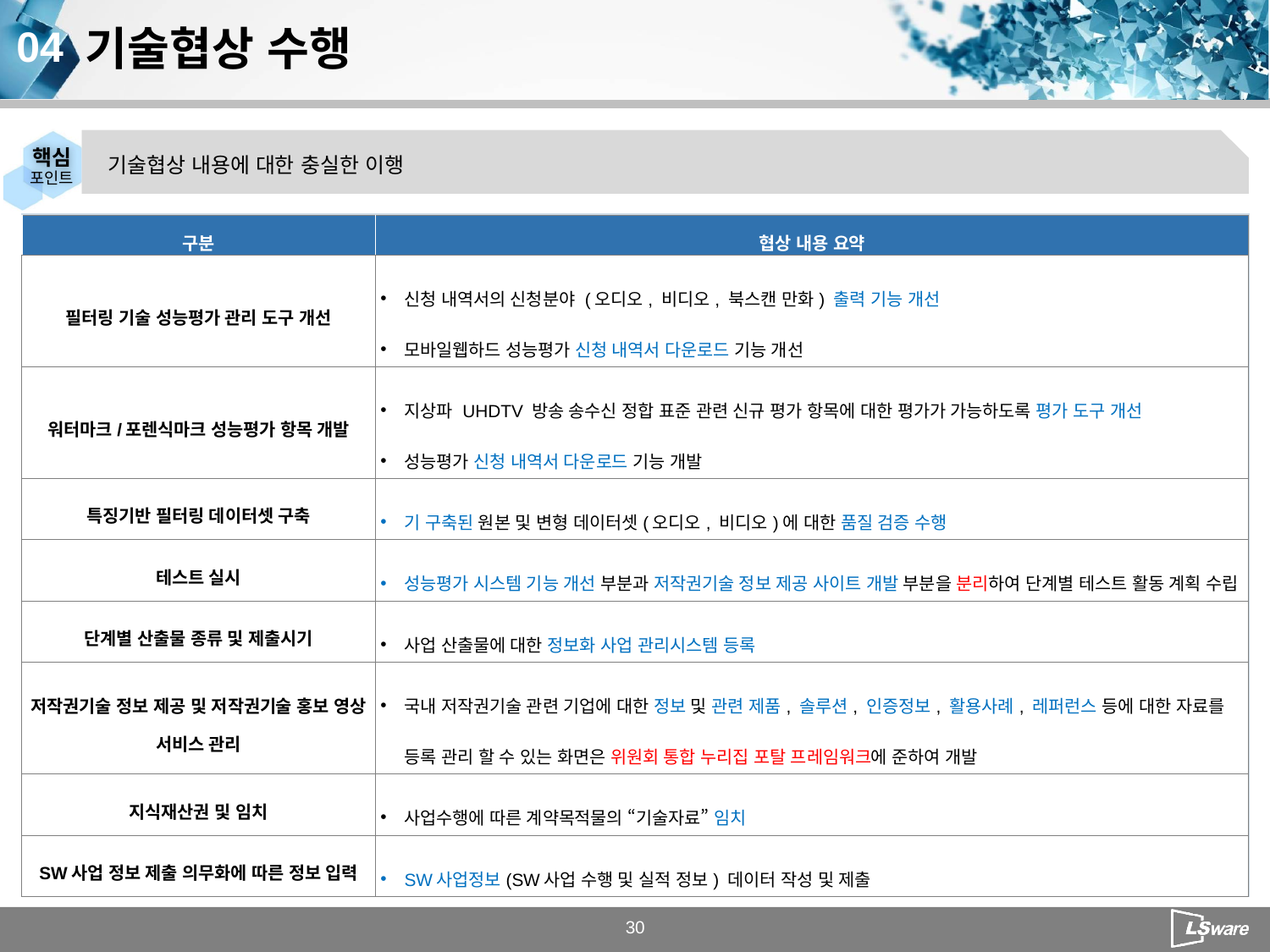

# 기술협상 수행
04
기술협상 내용에 대한 충실한 이행
| 구분 | 협상 내용 요약 |
| --- | --- |
| 필터링 기술 성능평가 관리 도구 개선 | 신청 내역서의 신청분야 (오디오, 비디오, 북스캔 만화) 출력 기능 개선 모바일웹하드 성능평가 신청 내역서 다운로드 기능 개선 |
| 워터마크/포렌식마크 성능평가 항목 개발 | 지상파 UHDTV 방송 송수신 정합 표준 관련 신규 평가 항목에 대한 평가가 가능하도록 평가 도구 개선 성능평가 신청 내역서 다운로드 기능 개발 |
| 특징기반 필터링 데이터셋 구축 | 기 구축된 원본 및 변형 데이터셋(오디오, 비디오)에 대한 품질 검증 수행 |
| 테스트 실시 | 성능평가 시스템 기능 개선 부분과 저작권기술 정보 제공 사이트 개발 부분을 분리하여 단계별 테스트 활동 계획 수립 |
| 단계별 산출물 종류 및 제출시기 | 사업 산출물에 대한 정보화 사업 관리시스템 등록 |
| 저작권기술 정보 제공 및 저작권기술 홍보 영상 서비스 관리 | 국내 저작권기술 관련 기업에 대한 정보 및 관련 제품, 솔루션, 인증정보, 활용사례, 레퍼런스 등에 대한 자료를 등록 관리 할 수 있는 화면은 위원회 통합 누리집 포탈 프레임워크에 준하여 개발 |
| 지식재산권 및 임치 | 사업수행에 따른 계약목적물의 “기술자료” 임치 |
| SW사업 정보 제출 의무화에 따른 정보 입력 | SW사업정보(SW사업 수행 및 실적 정보) 데이터 작성 및 제출 |